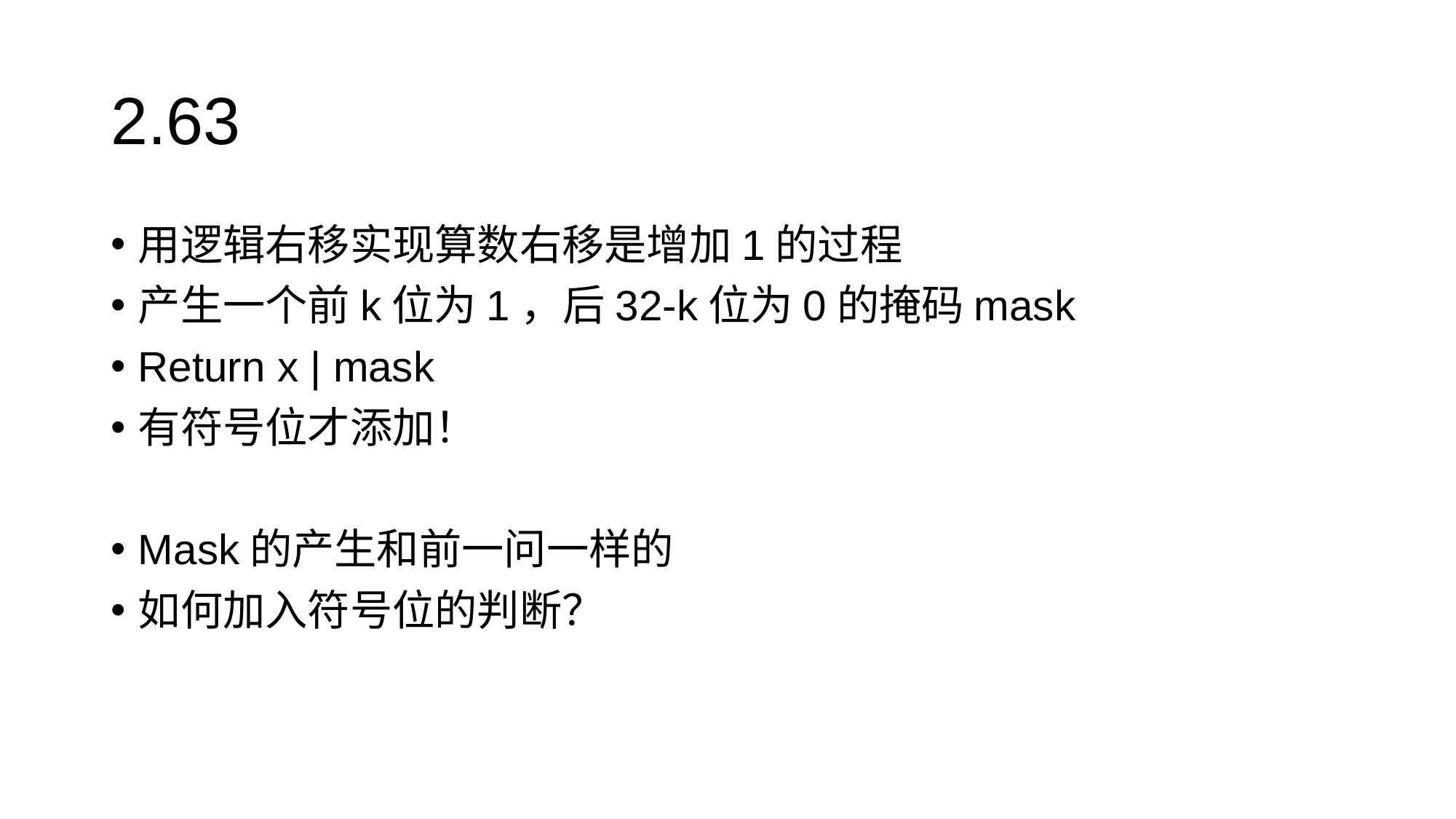

# 2.63
用逻辑右移实现算数右移是增加1的过程
产生一个前k位为1，后32-k位为0的掩码mask
Return x | mask
有符号位才添加！

Mask的产生和前一问一样的
如何加入符号位的判断？